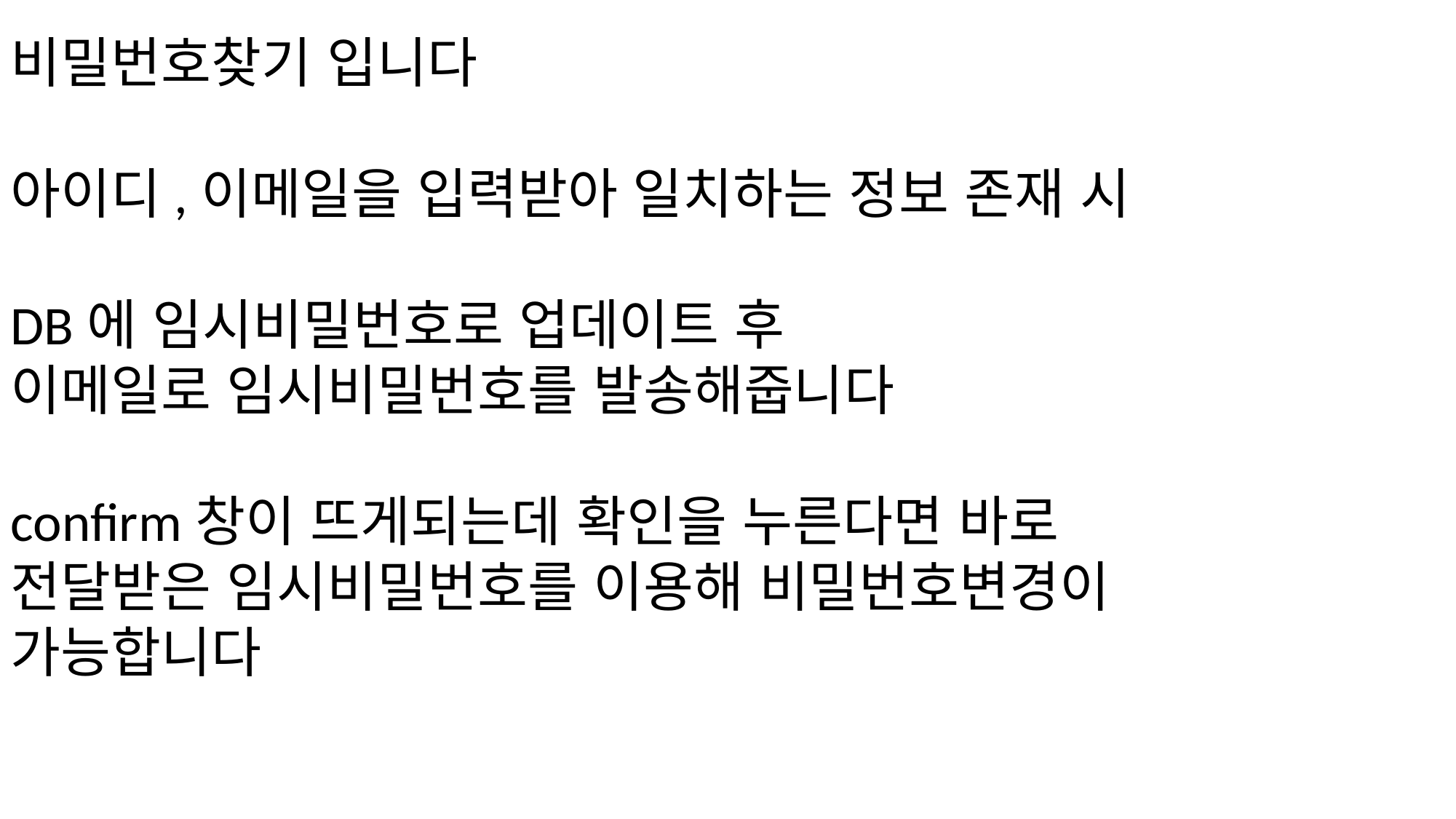

비밀번호찾기 입니다

아이디,이메일을 입력받아 일치하는 정보 존재 시

DB에 임시비밀번호로 업데이트 후
이메일로 임시비밀번호를 발송해줍니다

confirm창이 뜨게되는데 확인을 누른다면 바로
전달받은 임시비밀번호를 이용해 비밀번호변경이 가능합니다